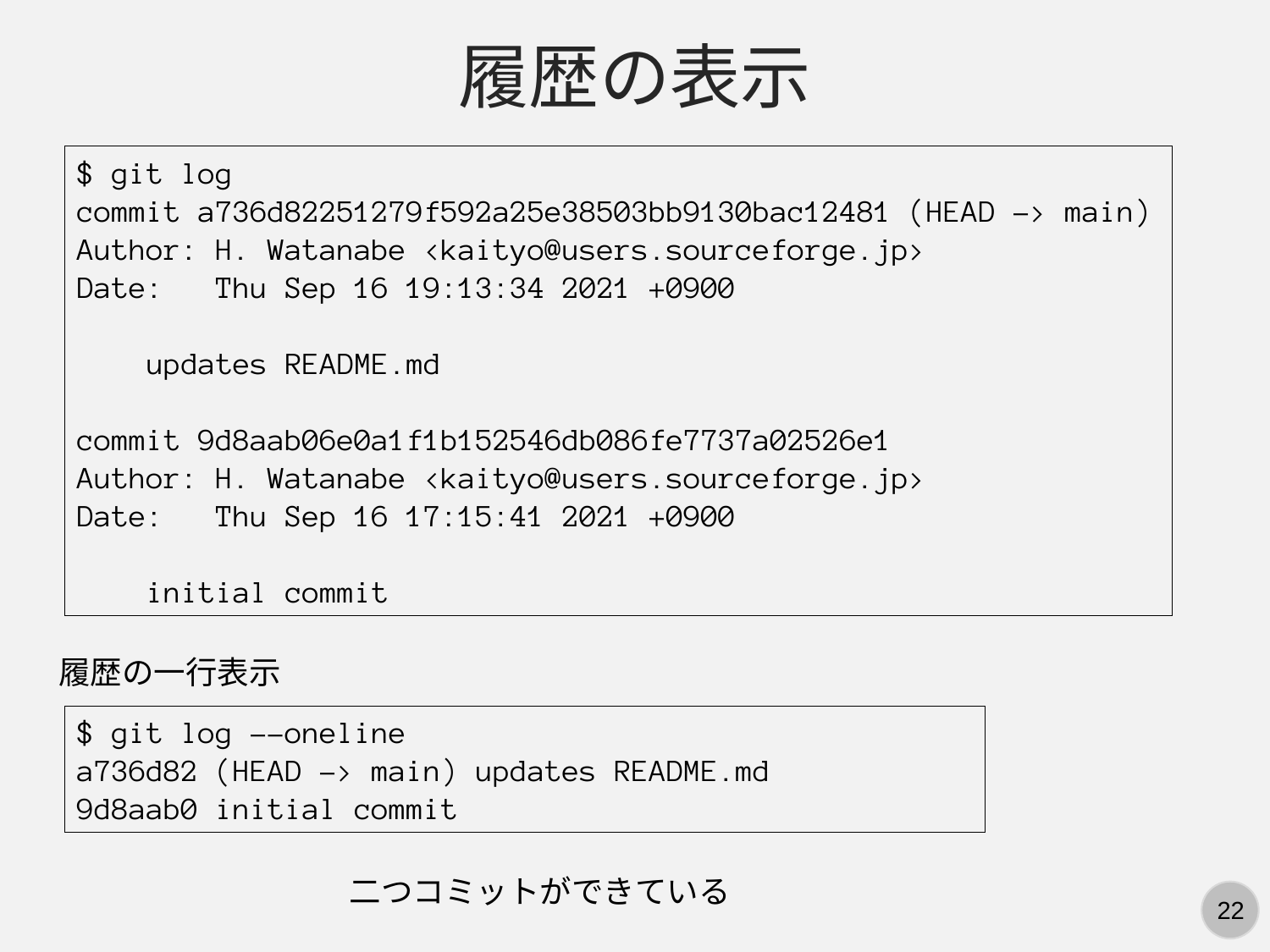

履歴の表示
$ git log
commit a736d82251279f592a25e38503bb9130bac12481 (HEAD -> main)
Author: H. Watanabe <kaityo@users.sourceforge.jp>
Date:   Thu Sep 16 19:13:34 2021 +0900

    updates README.md

commit 9d8aab06e0a1f1b152546db086fe7737a02526e1
Author: H. Watanabe <kaityo@users.sourceforge.jp>
Date:   Thu Sep 16 17:15:41 2021 +0900

    initial commit
履歴の一行表示
$ git log --oneline
a736d82 (HEAD -> main) updates README.md
9d8aab0 initial commit
二つコミットができている